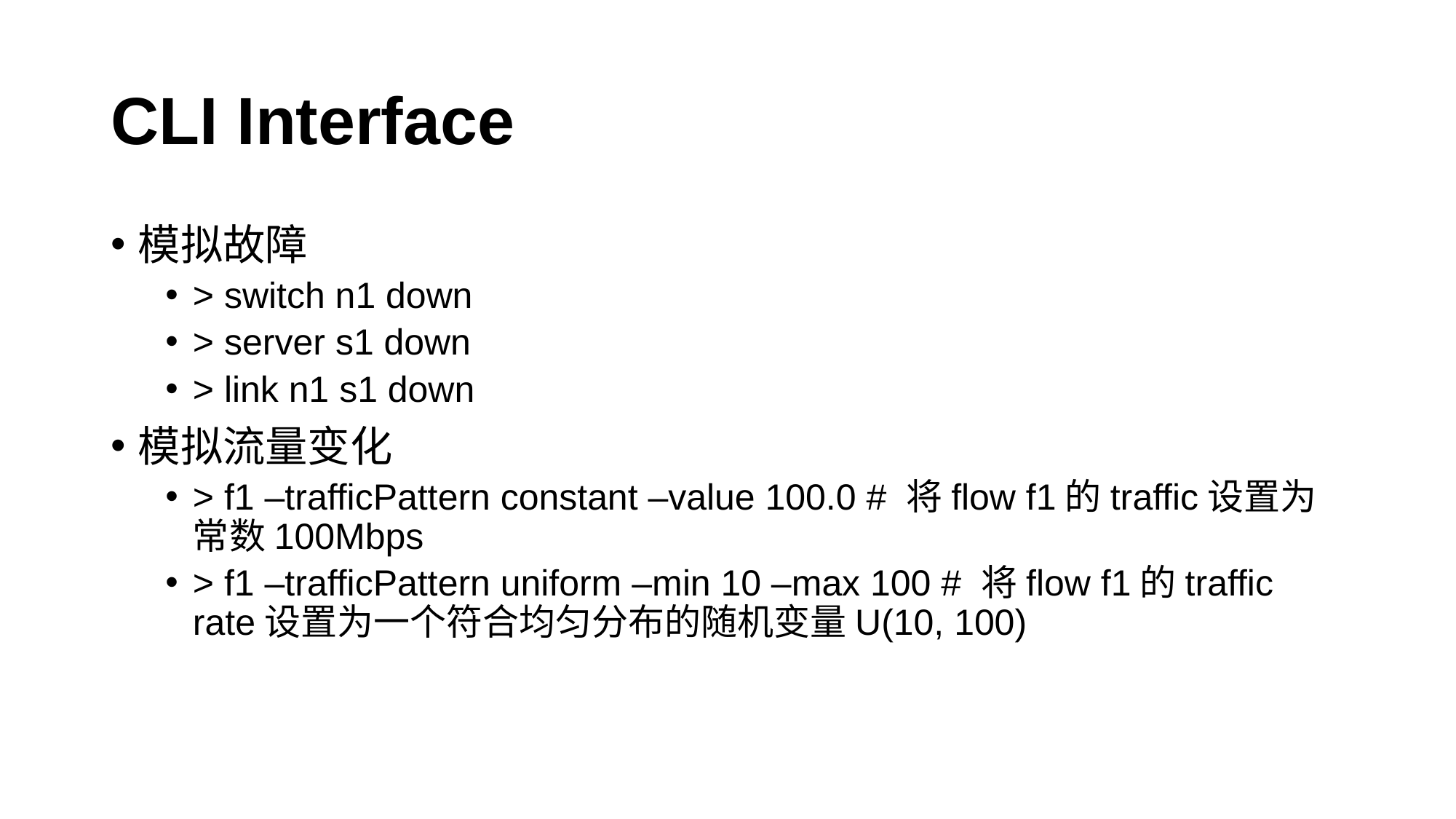

# CLI Interface
模拟故障
> switch n1 down
> server s1 down
> link n1 s1 down
模拟流量变化
> f1 –trafficPattern constant –value 100.0 # 将flow f1的traffic设置为常数100Mbps
> f1 –trafficPattern uniform –min 10 –max 100 # 将flow f1的traffic rate设置为一个符合均匀分布的随机变量U(10, 100)